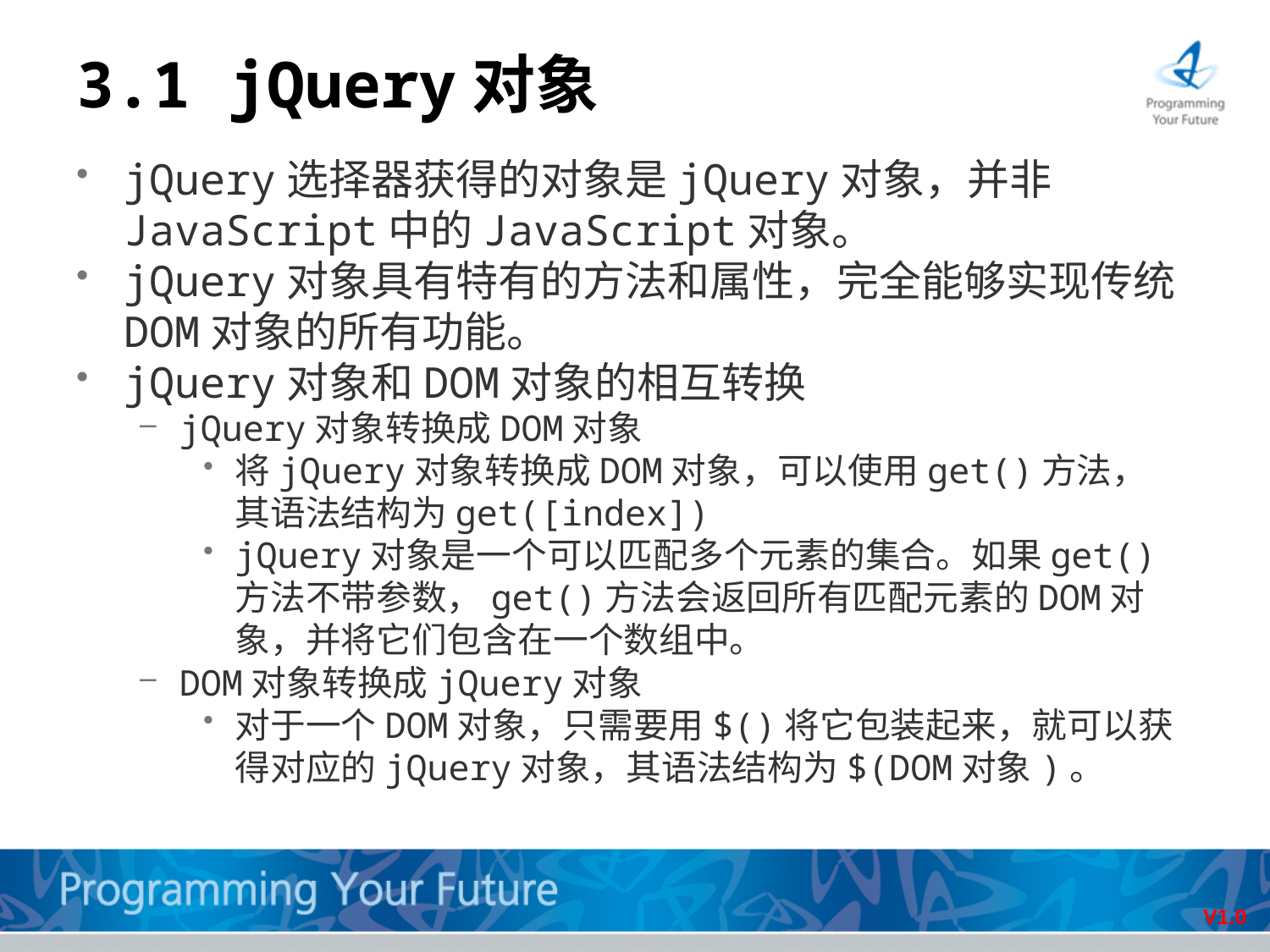

# 3.1 jQuery对象
jQuery选择器获得的对象是jQuery对象，并非JavaScript中的JavaScript对象。
jQuery对象具有特有的方法和属性，完全能够实现传统DOM对象的所有功能。
jQuery对象和DOM对象的相互转换
jQuery对象转换成DOM对象
将jQuery对象转换成DOM对象，可以使用get()方法，其语法结构为get([index])
jQuery对象是一个可以匹配多个元素的集合。如果get()方法不带参数，get()方法会返回所有匹配元素的DOM对象，并将它们包含在一个数组中。
DOM对象转换成jQuery对象
对于一个DOM对象，只需要用$()将它包装起来，就可以获得对应的jQuery对象，其语法结构为$(DOM对象)。